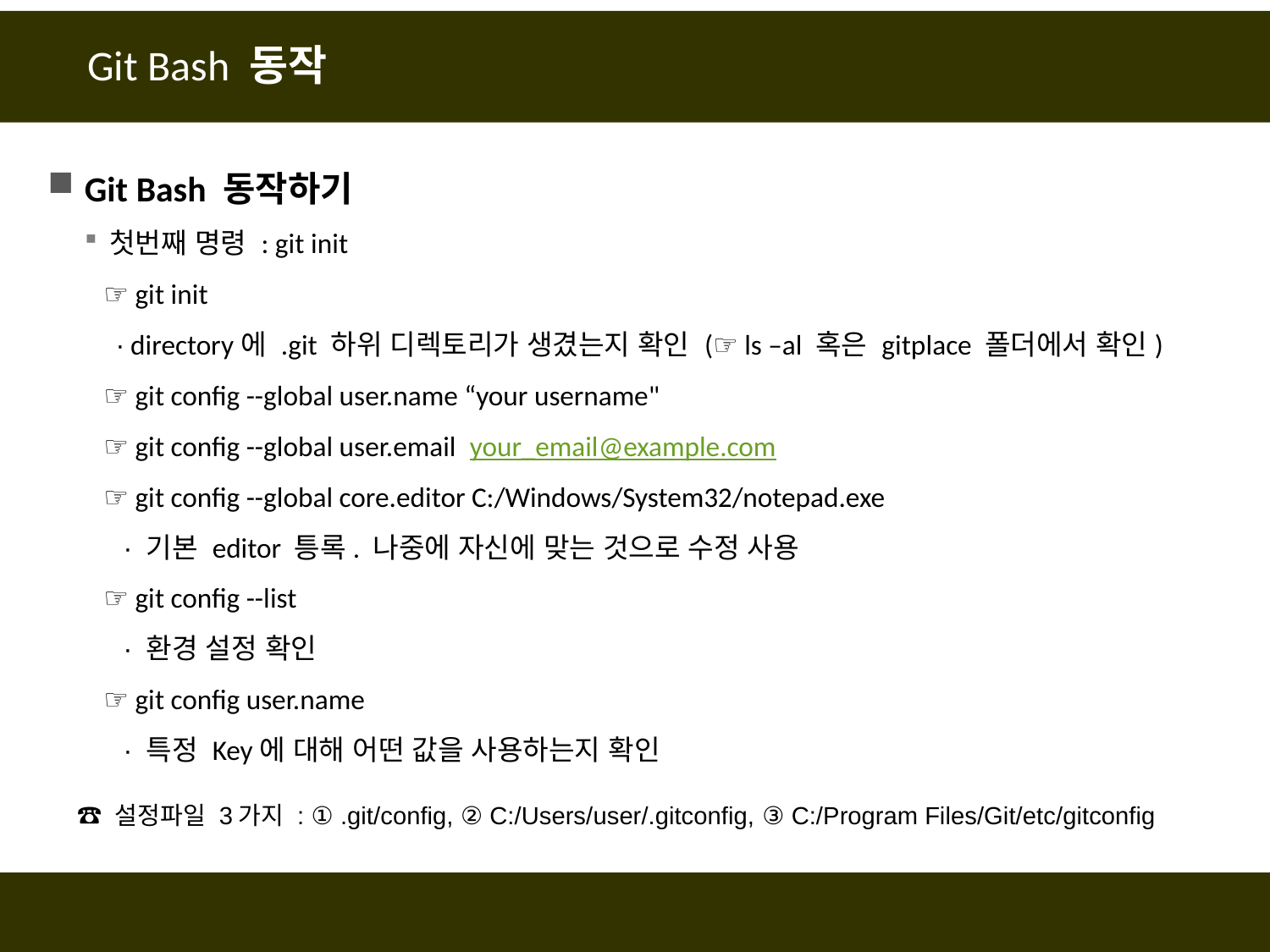

# Git Bash 동작
Git Bash 동작하기
첫번째 명령 : git init
   ☞ git init
     ∙ directory에 .git 하위 디렉토리가 생겼는지 확인 (☞ ls –al 혹은 gitplace 폴더에서 확인)
   ☞ git config --global user.name “your username"
   ☞ git config --global user.email  your_email@example.com
   ☞ git config --global core.editor C:/Windows/System32/notepad.exe
     ∙ 기본 editor 틍록. 나중에 자신에 맞는 것으로 수정 사용
   ☞ git config --list
     ∙ 환경 설정 확인
   ☞ git config user.name
     ∙ 특정 Key에 대해 어떤 값을 사용하는지 확인

☎ 설정파일 3가지 : ① .git/config, ② C:/Users/user/.gitconfig, ③ C:/Program Files/Git/etc/gitconfig